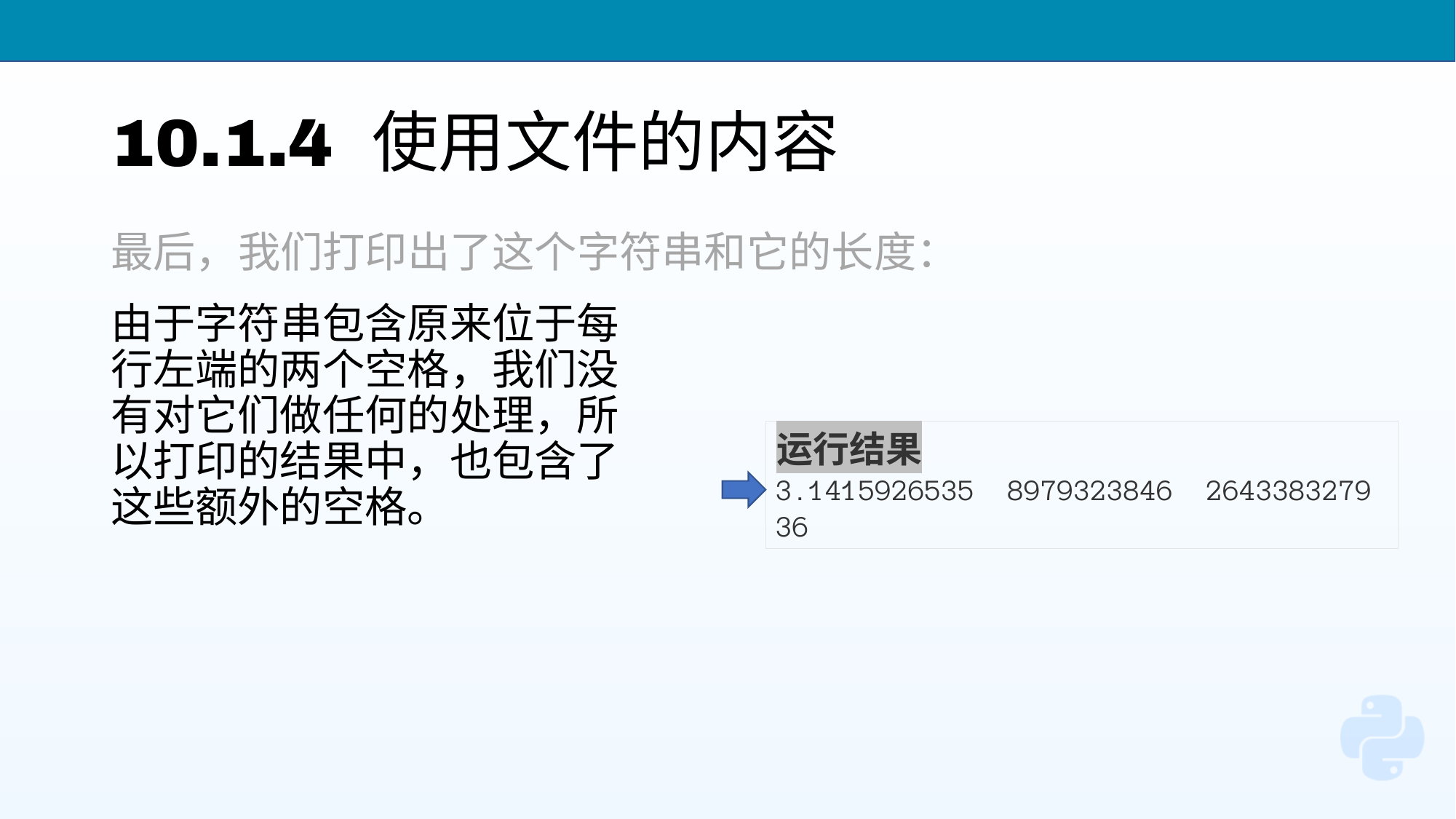

# 10.1.4 使用文件的内容
最后，我们打印出了这个字符串和它的长度：

由于字符串包含原来位于每行左端的两个空格，我们没有对它们做任何的处理，所以打印的结果中，也包含了这些额外的空格。
运行结果
3.1415926535  8979323846  2643383279
36